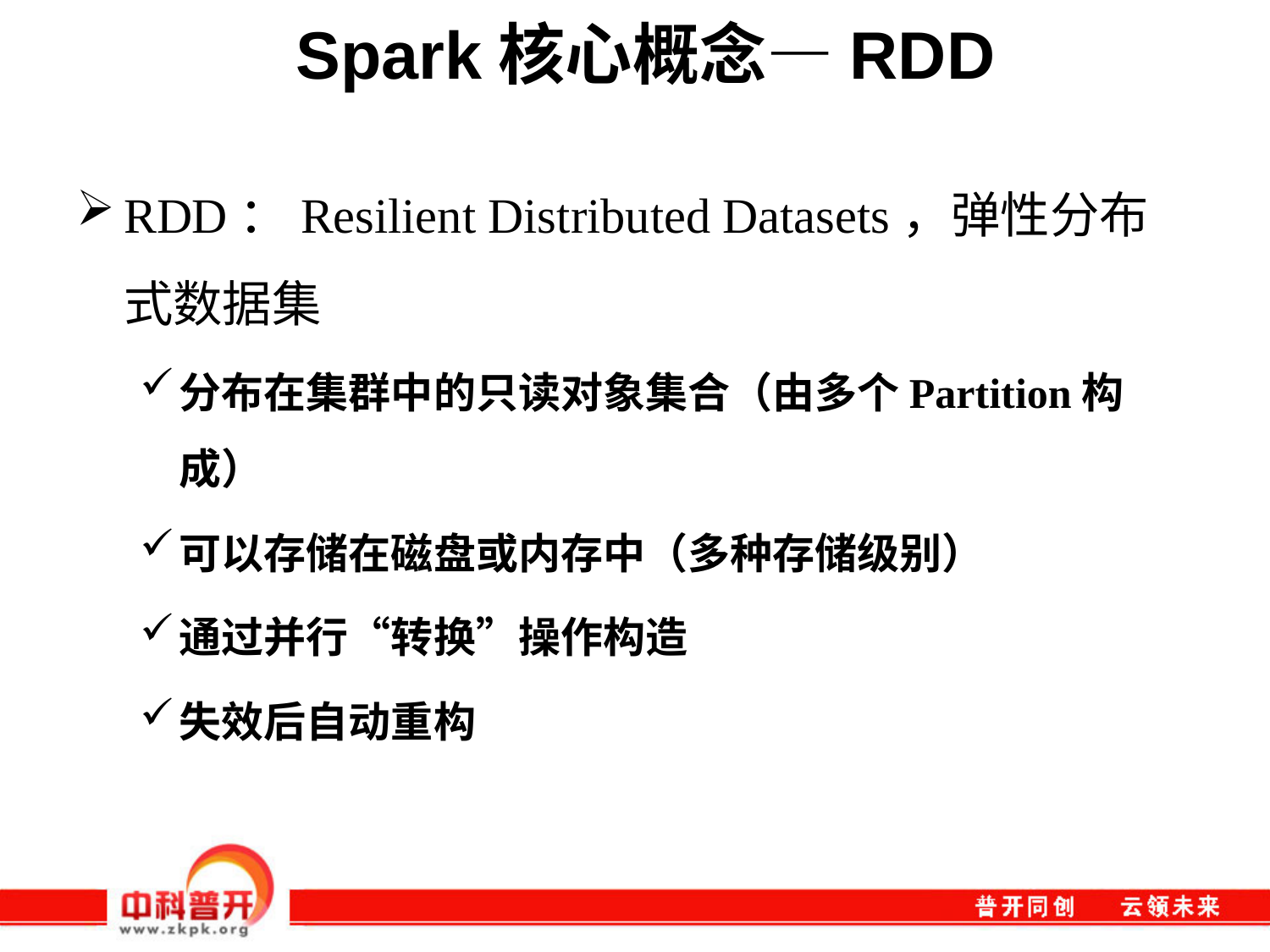

# Spark核心概念—RDD
RDD：Resilient Distributed Datasets，弹性分布式数据集
分布在集群中的只读对象集合（由多个Partition构成）
可以存储在磁盘或内存中（多种存储级别）
通过并行“转换”操作构造
失效后自动重构